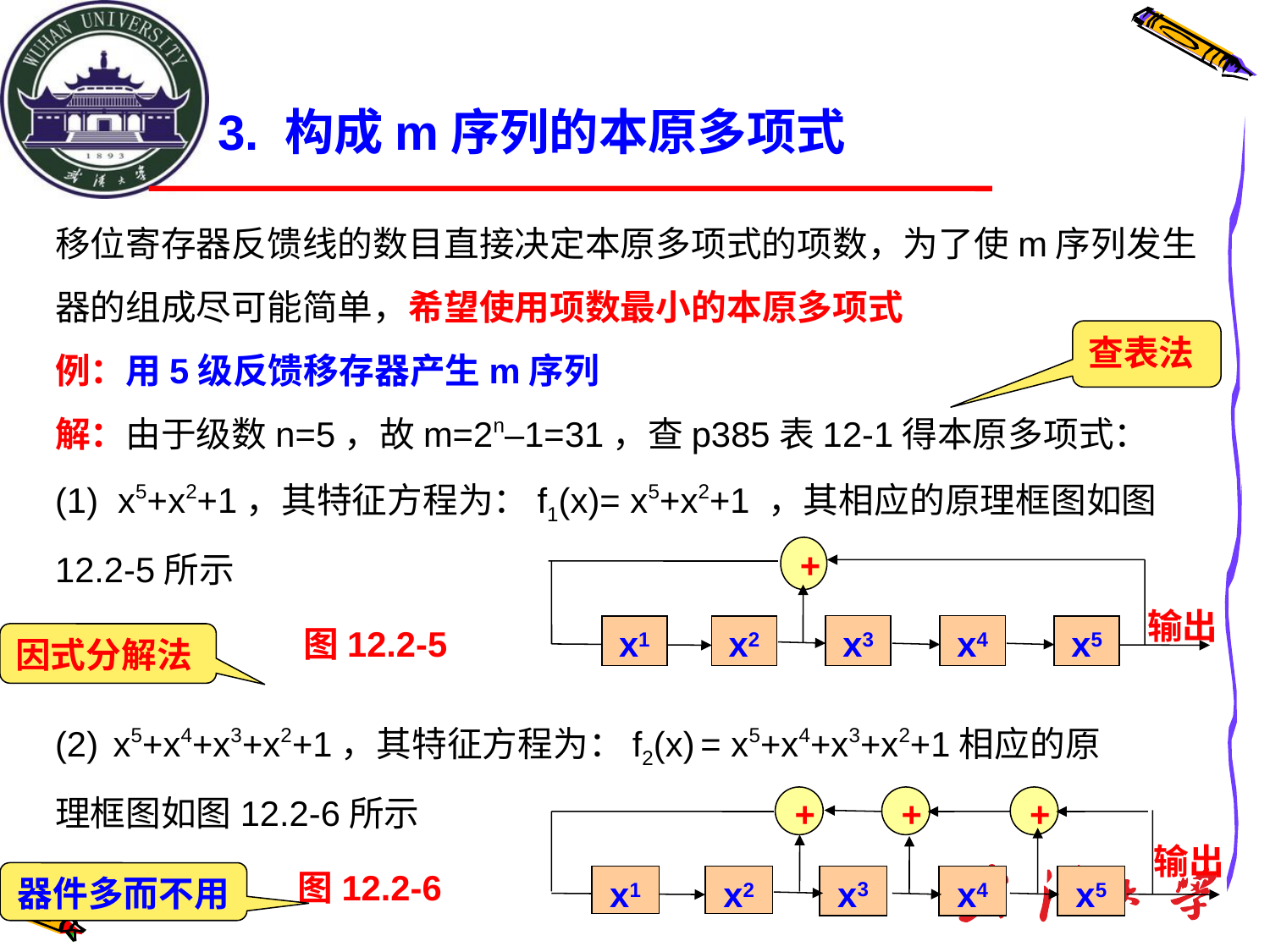

# 3. 构成m序列的本原多项式
移位寄存器反馈线的数目直接决定本原多项式的项数，为了使m序列发生器的组成尽可能简单，希望使用项数最小的本原多项式
例：用5级反馈移存器产生m序列
解：由于级数n=5，故m=2n–1=31，查p385表12-1得本原多项式：
(1)  x5+x2+1，其特征方程为：f1(x)= x5+x2+1 ，其相应的原理框图如图12.2-5所示
                         图12.2-5

(2)  x5+x4+x3+x2+1，其特征方程为：f2(x) = x5+x4+x3+x2+1相应的原
理框图如图12.2-6所示
                          图12.2-6
查表法
+

输出
x3

x4

x1
x2
x5

因式分解法
+
+
+

x3

x1
x2
x4

x5

输出
器件多而不用